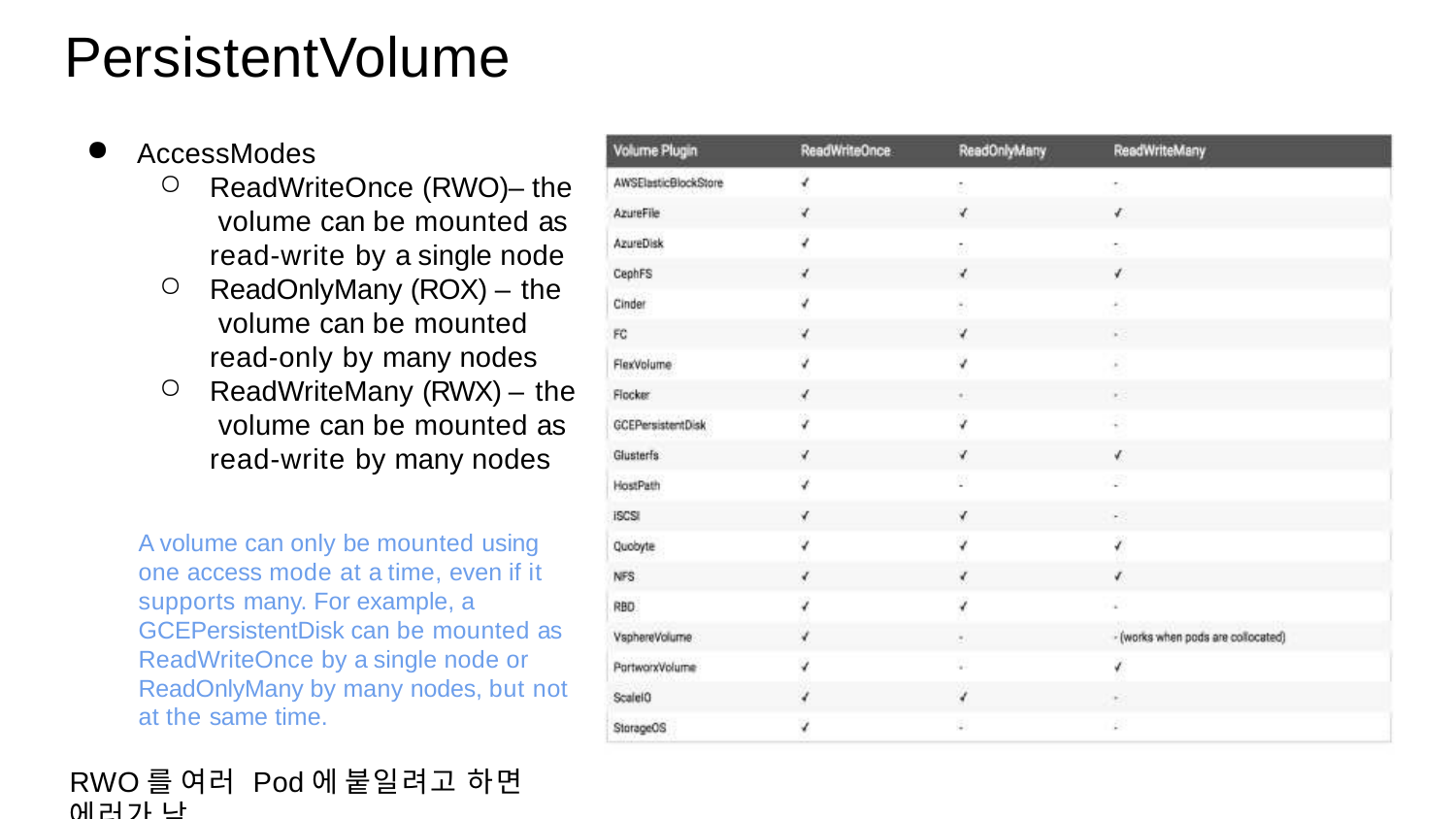

# PersistentVolume
AccessModes
ReadWriteOnce (RWO)– the  volume can be mounted as  read-write by a single node
ReadOnlyMany (ROX) – the  volume can be mounted  read-only by many nodes
ReadWriteMany (RWX) – the  volume can be mounted as  read-write by many nodes

A volume can only be mounted using  one access mode at a time, even if it  supports many. For example, a  GCEPersistentDisk can be mounted as  ReadWriteOnce by a single node or  ReadOnlyMany by many nodes, but not  at the same time.

RWO를 여러 Pod에 붙일려고 하면 에러가 남